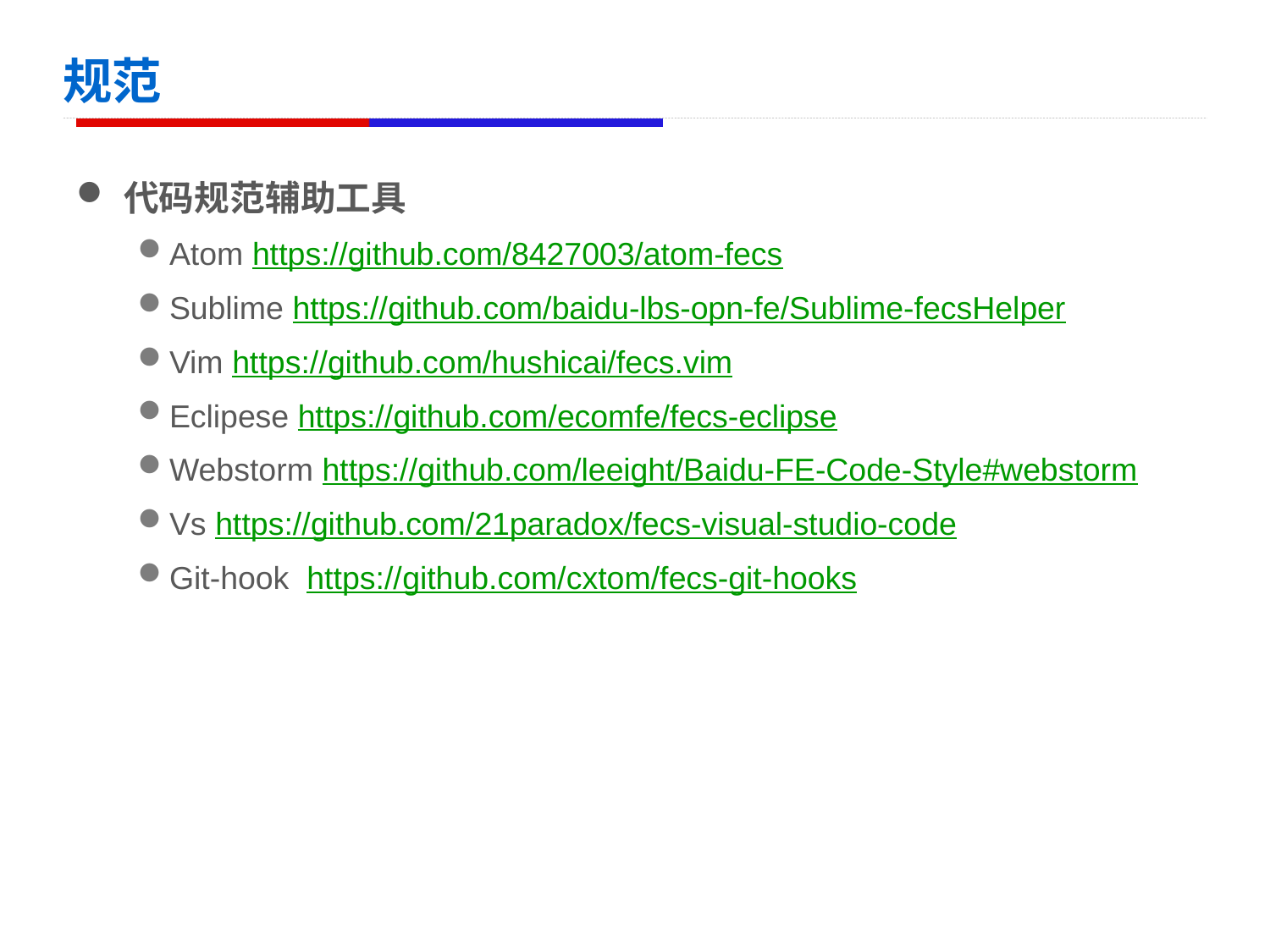

# 规范
代码规范辅助工具
Atom https://github.com/8427003/atom-fecs
Sublime https://github.com/baidu-lbs-opn-fe/Sublime-fecsHelper
Vim https://github.com/hushicai/fecs.vim
Eclipese https://github.com/ecomfe/fecs-eclipse
Webstorm https://github.com/leeight/Baidu-FE-Code-Style#webstorm
Vs https://github.com/21paradox/fecs-visual-studio-code
Git-hook  https://github.com/cxtom/fecs-git-hooks